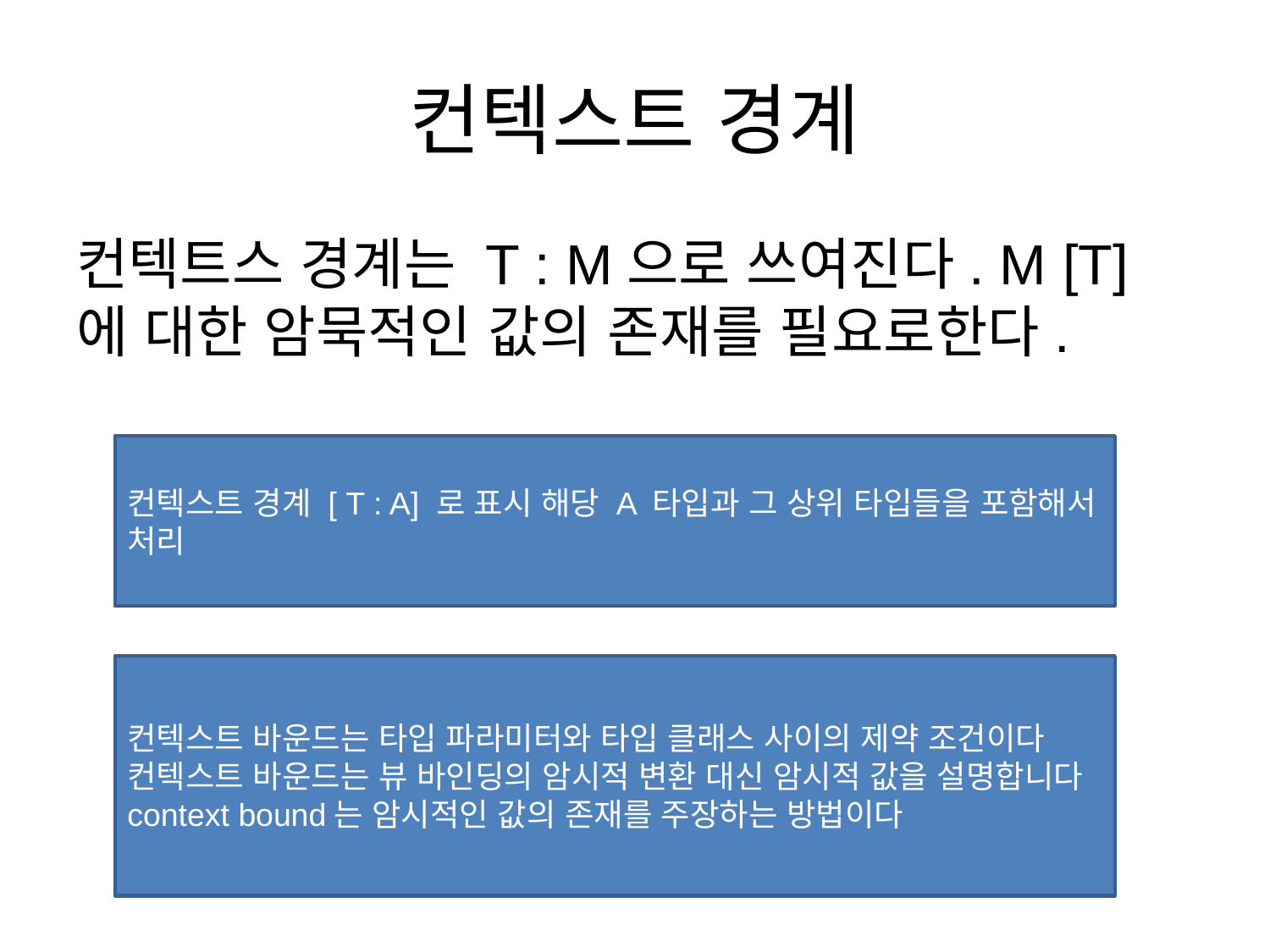

# 컨텍스트 경계
컨텍트스 경계는 T : M으로 쓰여진다. M [T]에 대한 암묵적인 값의 존재를 필요로한다.
컨텍스트 경계 [ T : A] 로 표시 해당 A 타입과 그 상위 타입들을 포함해서 처리
컨텍스트 바운드는 타입 파라미터와 타입 클래스 사이의 제약 조건이다
컨텍스트 바운드는 뷰 바인딩의 암시적 변환 대신 암시적 값을 설명합니다
context bound는 암시적인 값의 존재를 주장하는 방법이다